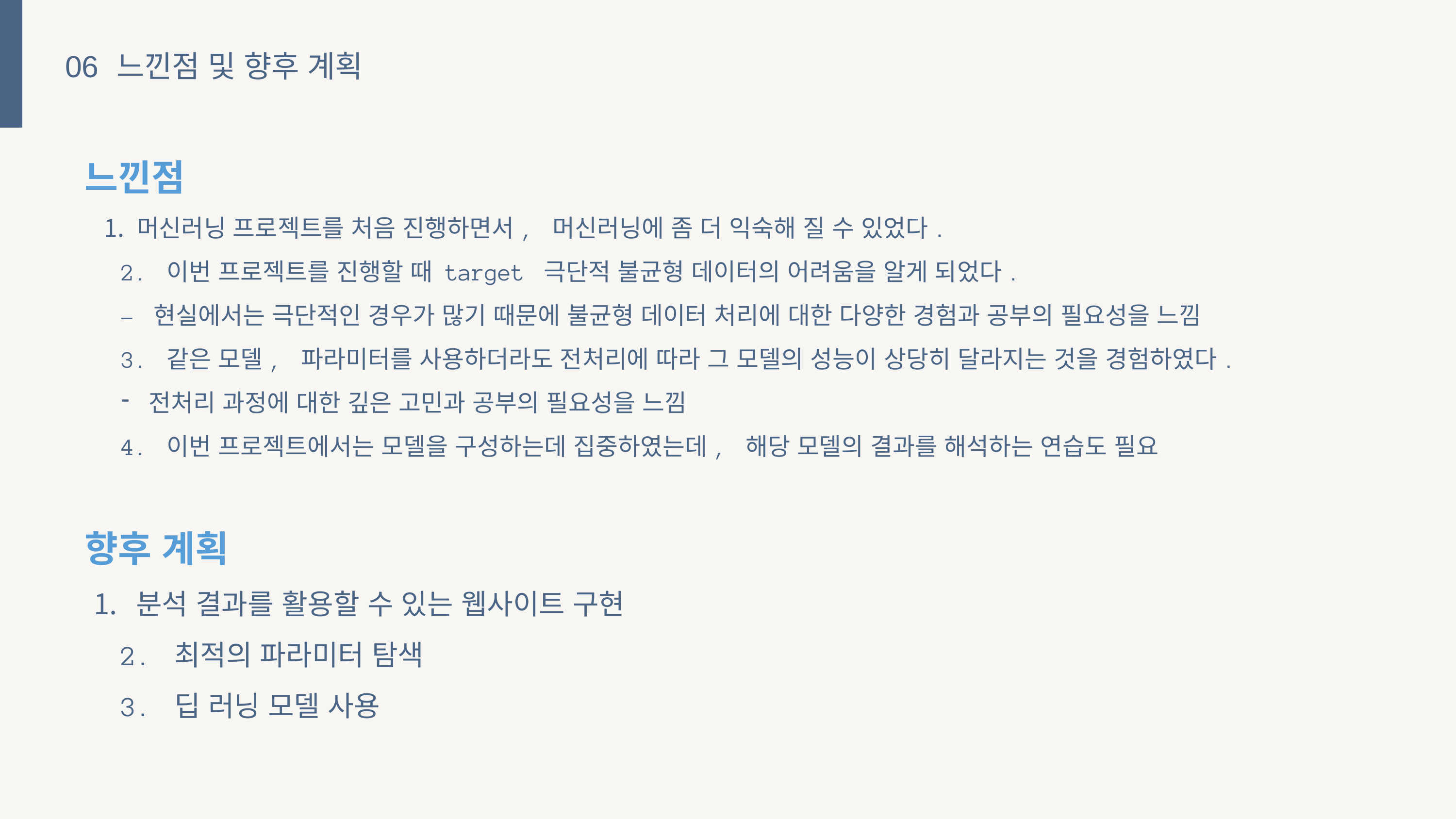

06
느낀점 및 향후 계획
느낀점
 머신러닝 프로젝트를 처음 진행하면서, 머신러닝에 좀 더 익숙해 질 수 있었다.
2. 이번 프로젝트를 진행할 때 target 극단적 불균형 데이터의 어려움을 알게 되었다.
- 현실에서는 극단적인 경우가 많기 때문에 불균형 데이터 처리에 대한 다양한 경험과 공부의 필요성을 느낌
3. 같은 모델, 파라미터를 사용하더라도 전처리에 따라 그 모델의 성능이 상당히 달라지는 것을 경험하였다.
전처리 과정에 대한 깊은 고민과 공부의 필요성을 느낌
4. 이번 프로젝트에서는 모델을 구성하는데 집중하였는데, 해당 모델의 결과를 해석하는 연습도 필요

향후 계획
 분석 결과를 활용할 수 있는 웹사이트 구현
2. 최적의 파라미터 탐색
3. 딥 러닝 모델 사용